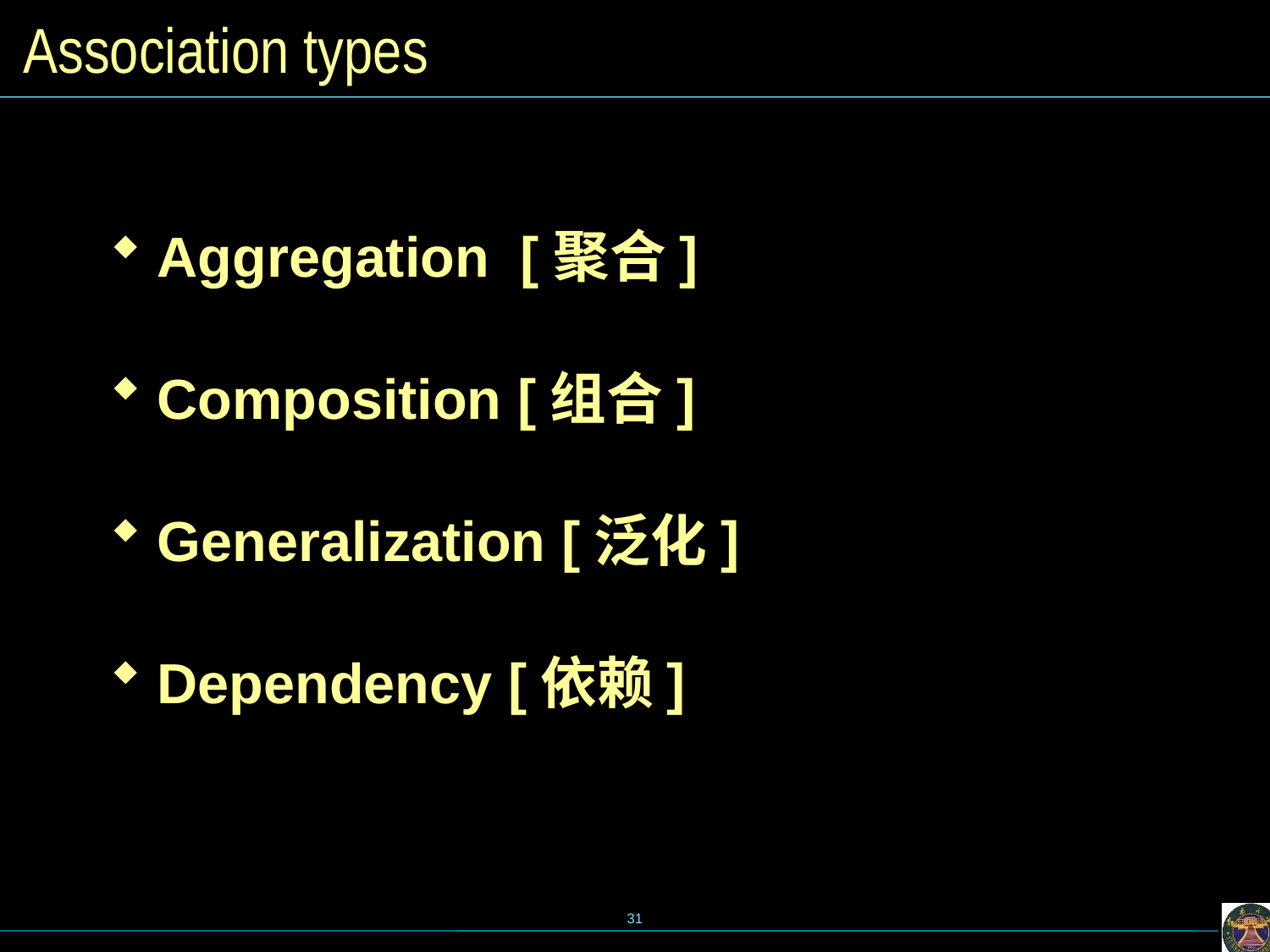

# Association types
Aggregation  [聚合]

Composition [组合]

Generalization [泛化]

Dependency [依赖]